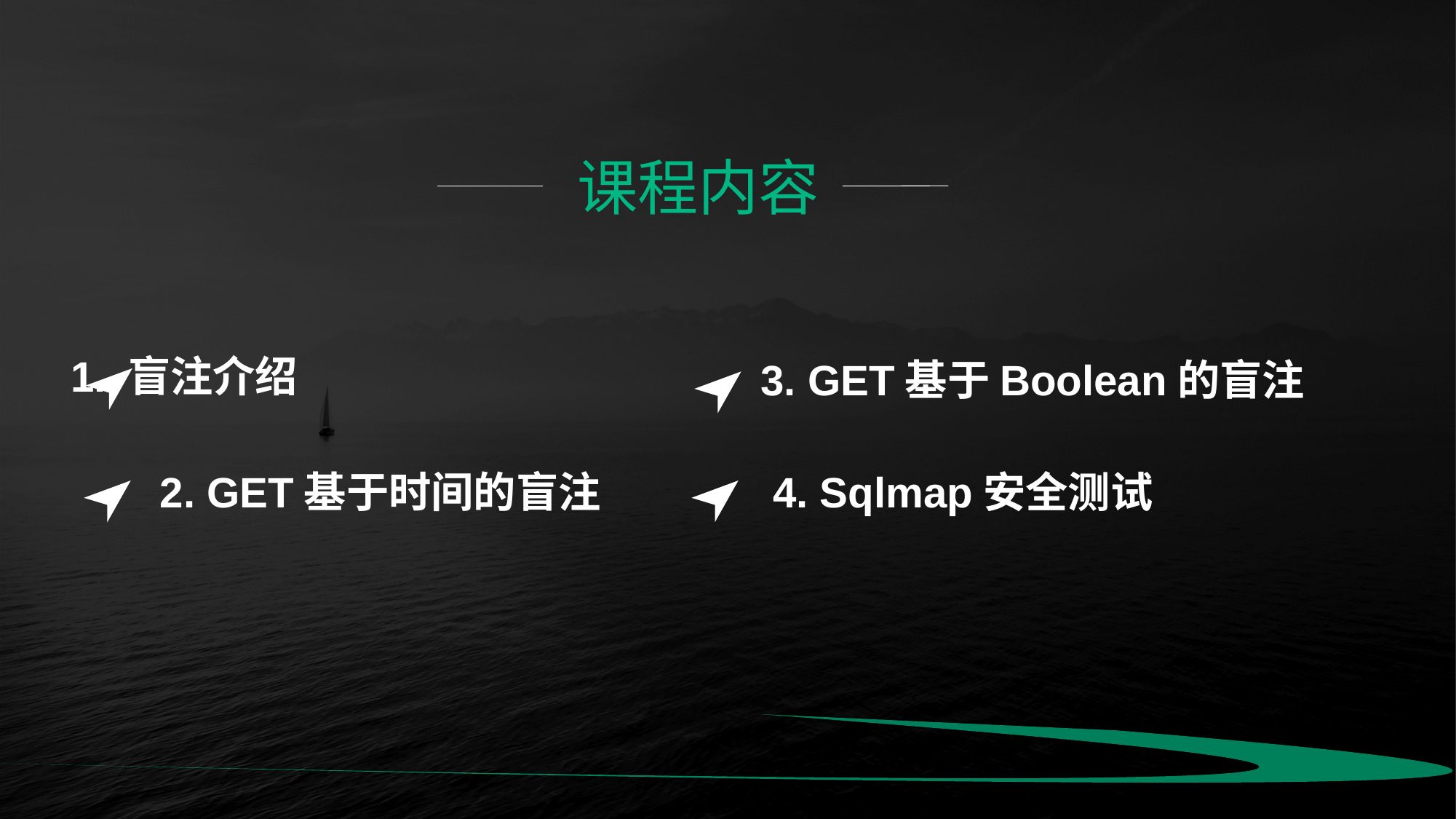

课程内容
1. 盲注介绍

2. GET基于时间的盲注

3. GET基于Boolean的盲注

4. Sqlmap安全测试